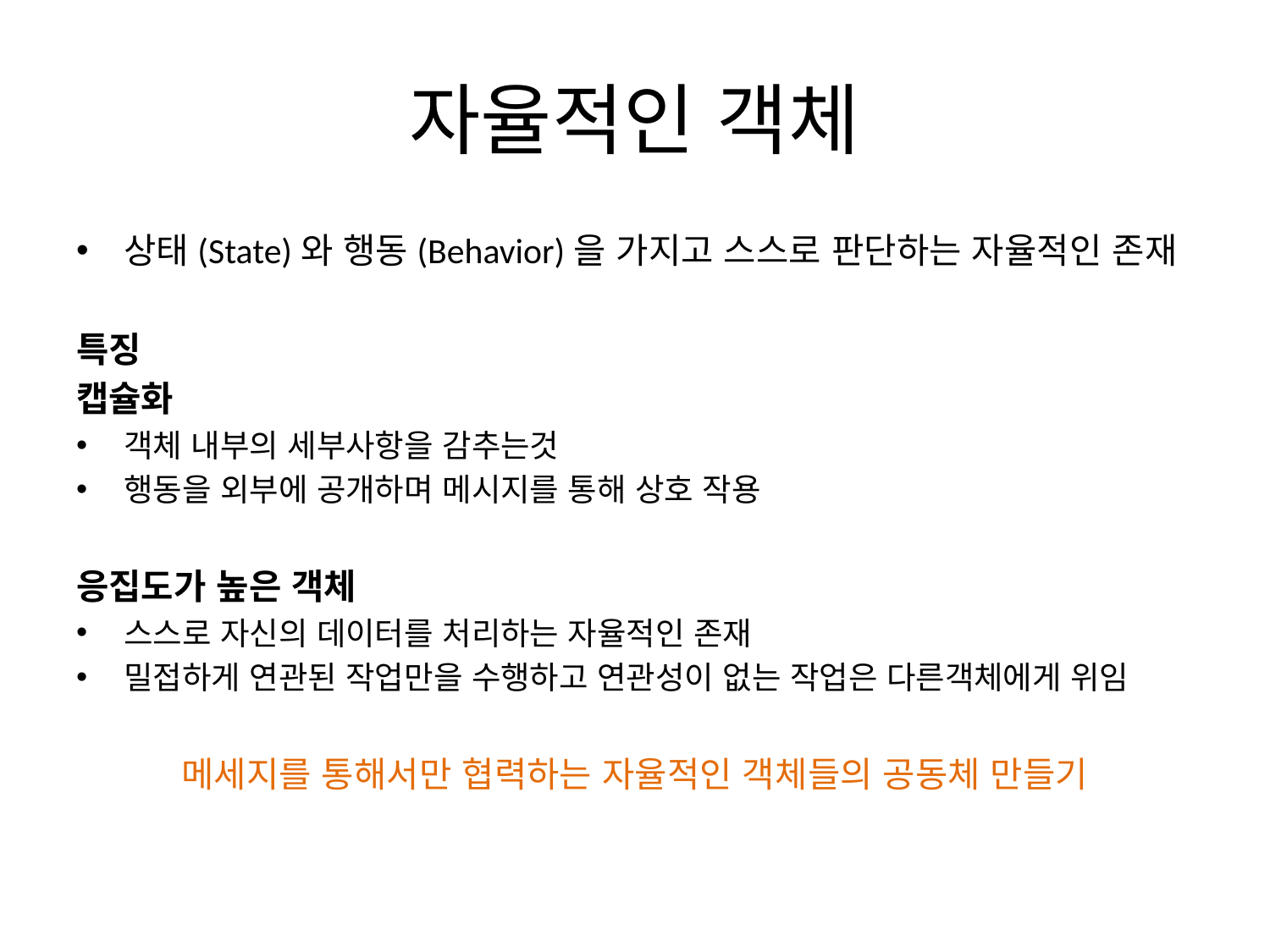

# 자율적인 객체
상태(State)와 행동(Behavior)을 가지고 스스로 판단하는 자율적인 존재

특징
캡슐화
객체 내부의 세부사항을 감추는것
행동을 외부에 공개하며 메시지를 통해 상호 작용

응집도가 높은 객체
스스로 자신의 데이터를 처리하는 자율적인 존재
밀접하게 연관된 작업만을 수행하고 연관성이 없는 작업은 다른객체에게 위임

메세지를 통해서만 협력하는 자율적인 객체들의 공동체 만들기